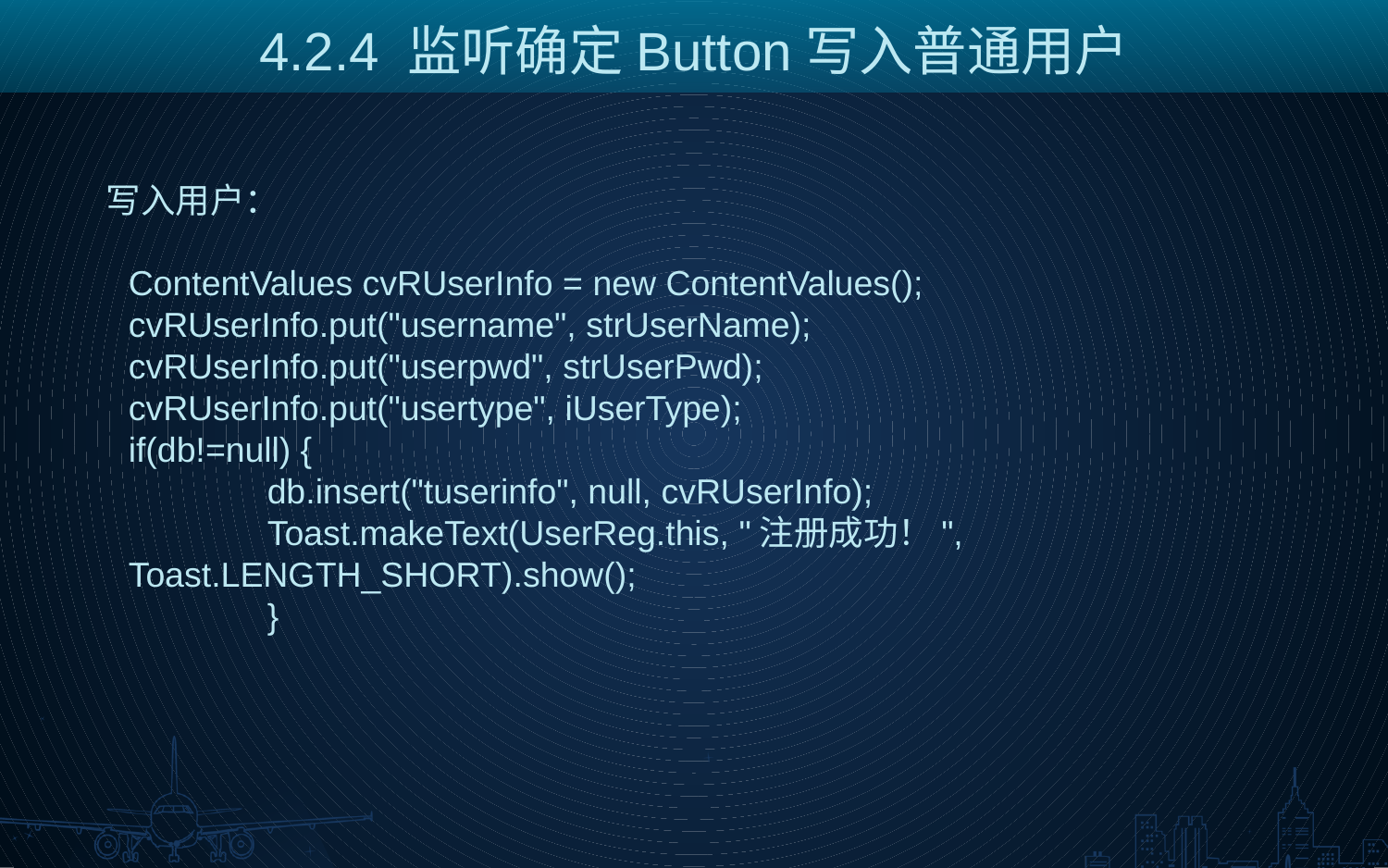

4.2.4 监听确定Button写入普通用户
写入用户：
ContentValues cvRUserInfo = new ContentValues();
cvRUserInfo.put("username", strUserName);
cvRUserInfo.put("userpwd", strUserPwd);
cvRUserInfo.put("usertype", iUserType);
if(db!=null) {
	db.insert("tuserinfo", null, cvRUserInfo);
	Toast.makeText(UserReg.this, "注册成功！", Toast.LENGTH_SHORT).show();
	}